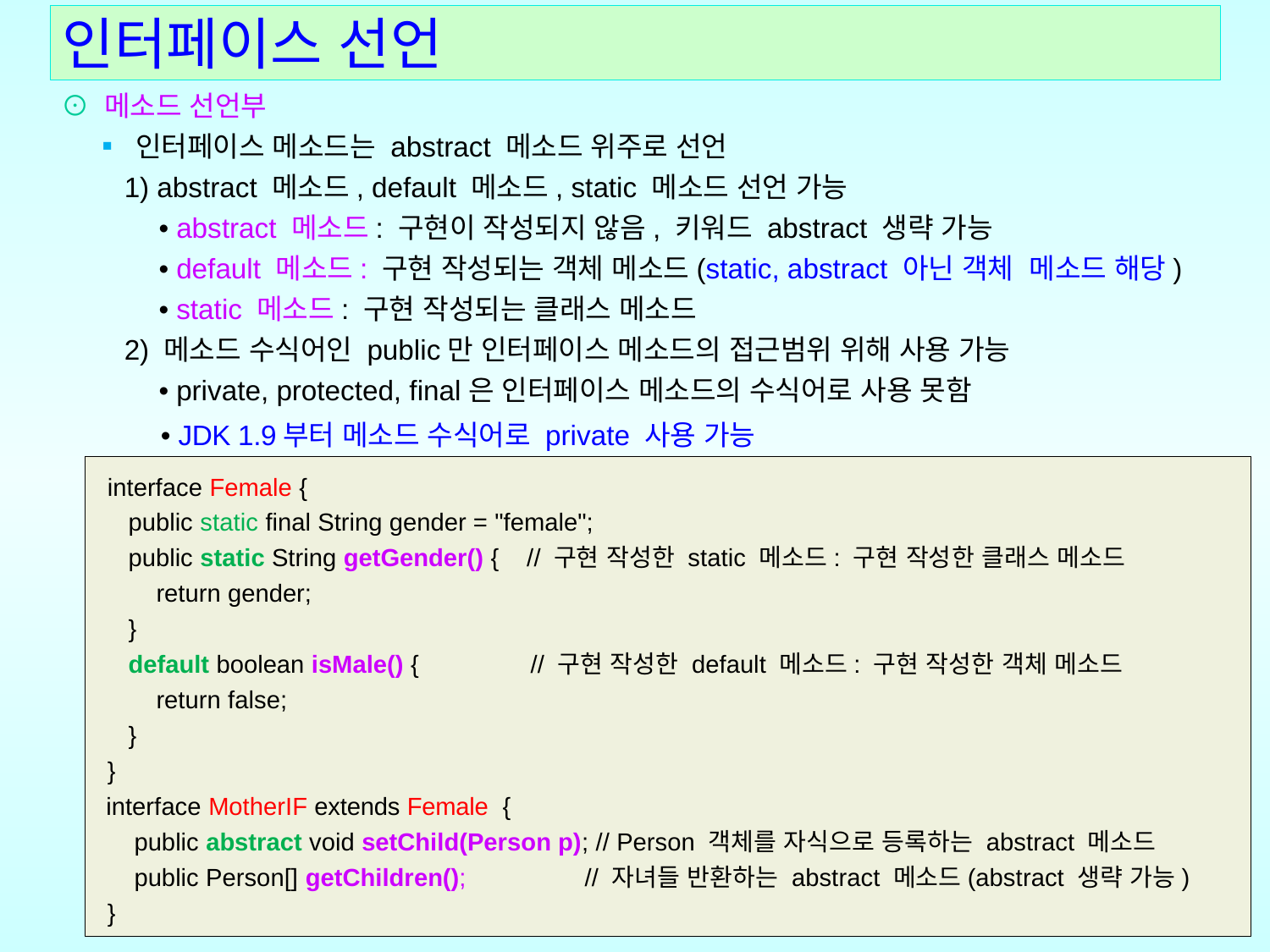

# 인터페이스 선언
⊙ 메소드 선언부
    ▪ 인터페이스 메소드는 abstract 메소드 위주로 선언
        1) abstract 메소드, default 메소드, static 메소드 선언 가능
             • abstract 메소드: 구현이 작성되지 않음, 키워드 abstract 생략 가능
             • default 메소드: 구현 작성되는 객체 메소드(static, abstract 아닌 객체  메소드 해당)
             • static 메소드: 구현 작성되는 클래스 메소드
        2) 메소드 수식어인 public만 인터페이스 메소드의 접근범위 위해 사용 가능
             • private, protected, final은 인터페이스 메소드의 수식어로 사용 못함
     • JDK 1.9부터 메소드 수식어로 private 사용 가능
interface Female {
   public static final String gender = "female";
   public static String getGender() {    // 구현 작성한 static 메소드: 구현 작성한 클래스 메소드
       return gender;
   }
   default boolean isMale() {                // 구현 작성한 default 메소드: 구현 작성한 객체 메소드
       return false;
   }
}
interface MotherIF extends Female  {
    public abstract void setChild(Person p); // Person 객체를 자식으로 등록하는 abstract 메소드
    public Person[] getChildren();                 // 자녀들 반환하는 abstract 메소드(abstract 생략 가능)
}